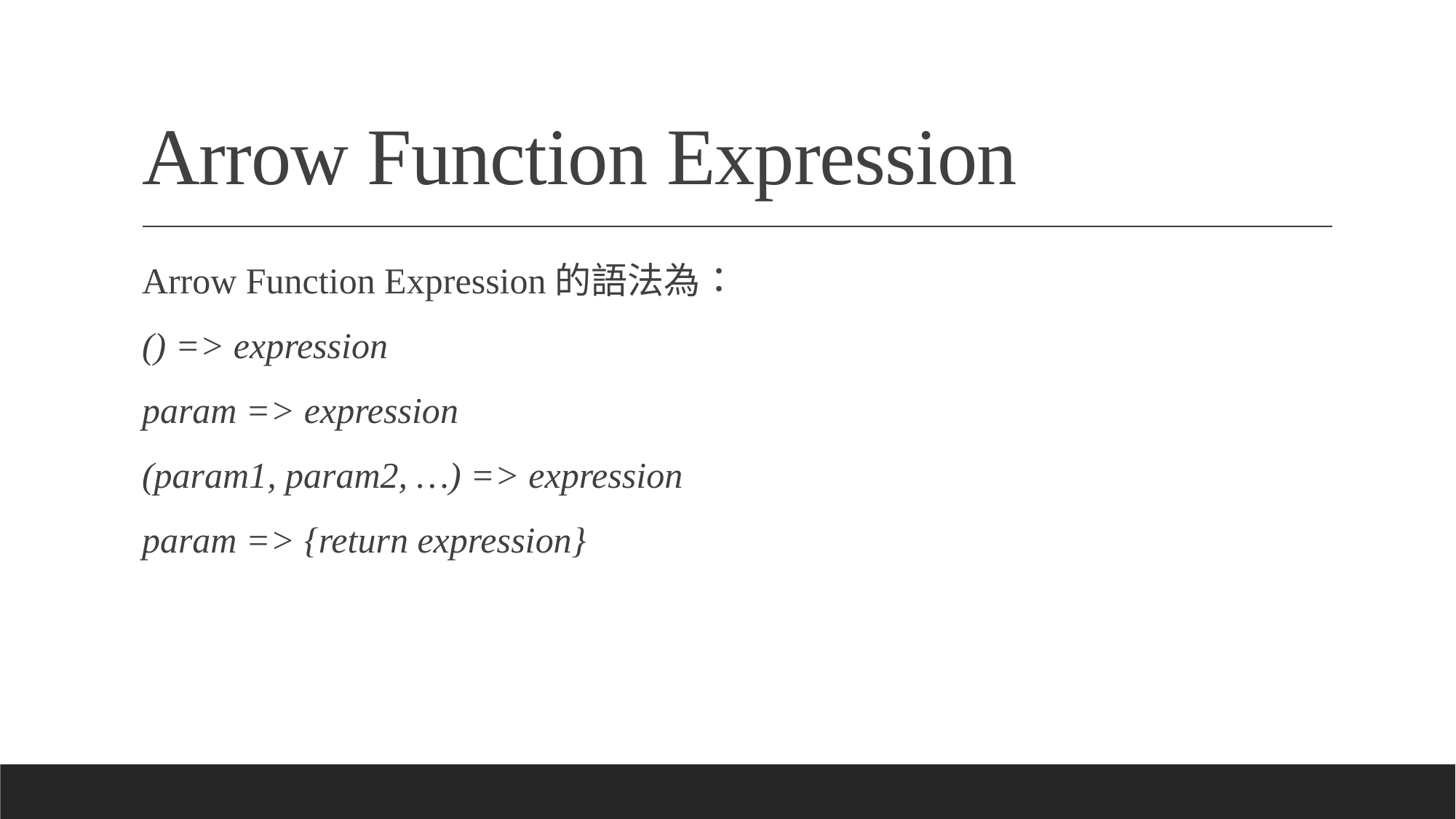

# Arrow Function Expression
Arrow Function Expression的語法為：
() => expression
param => expression
(param1, param2, …) => expression
param => {return expression}